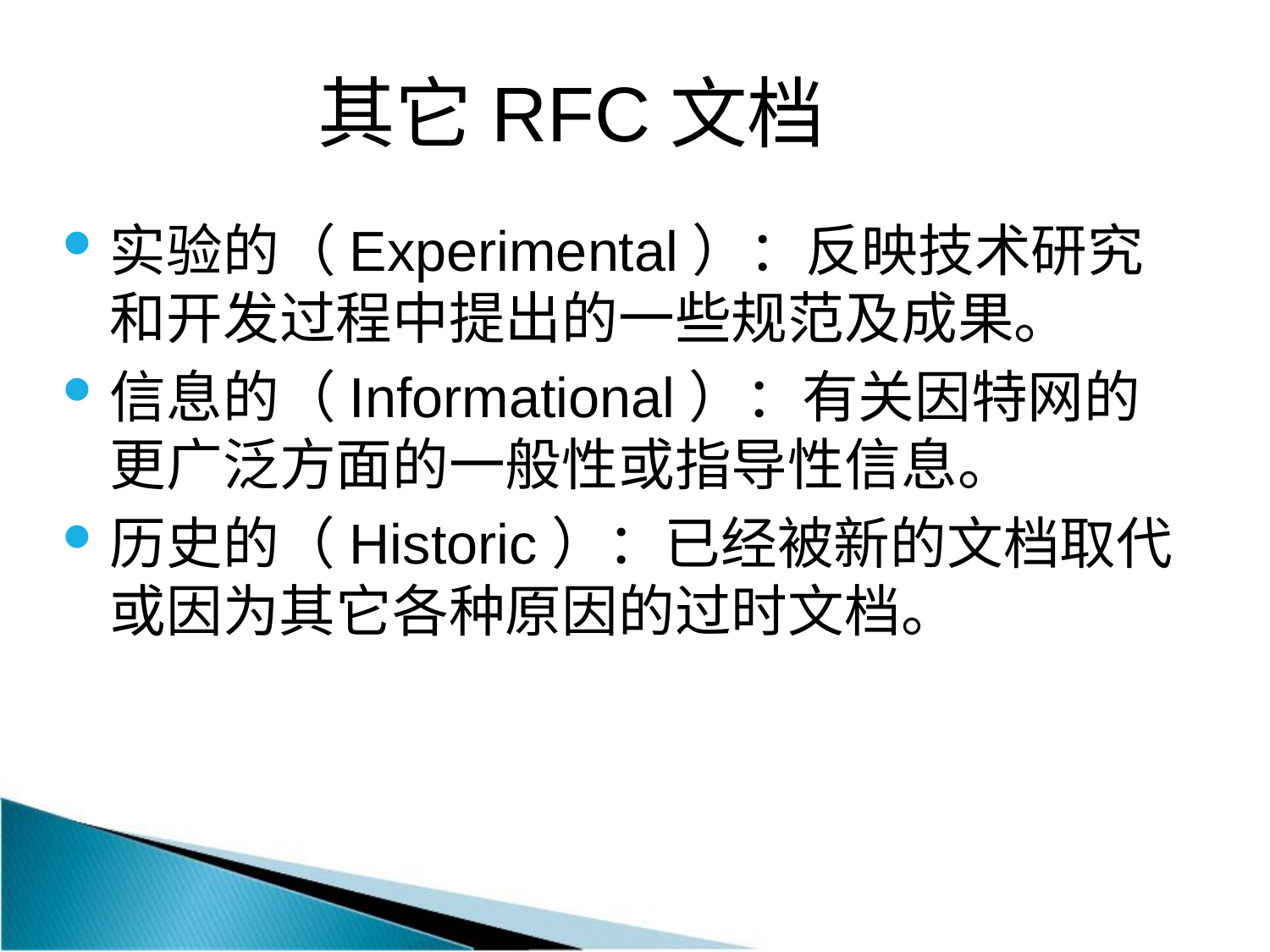

其它RFC文档
实验的（Experimental）：反映技术研究和开发过程中提出的一些规范及成果。
信息的（Informational）：有关因特网的更广泛方面的一般性或指导性信息。
历史的（Historic）：已经被新的文档取代或因为其它各种原因的过时文档。